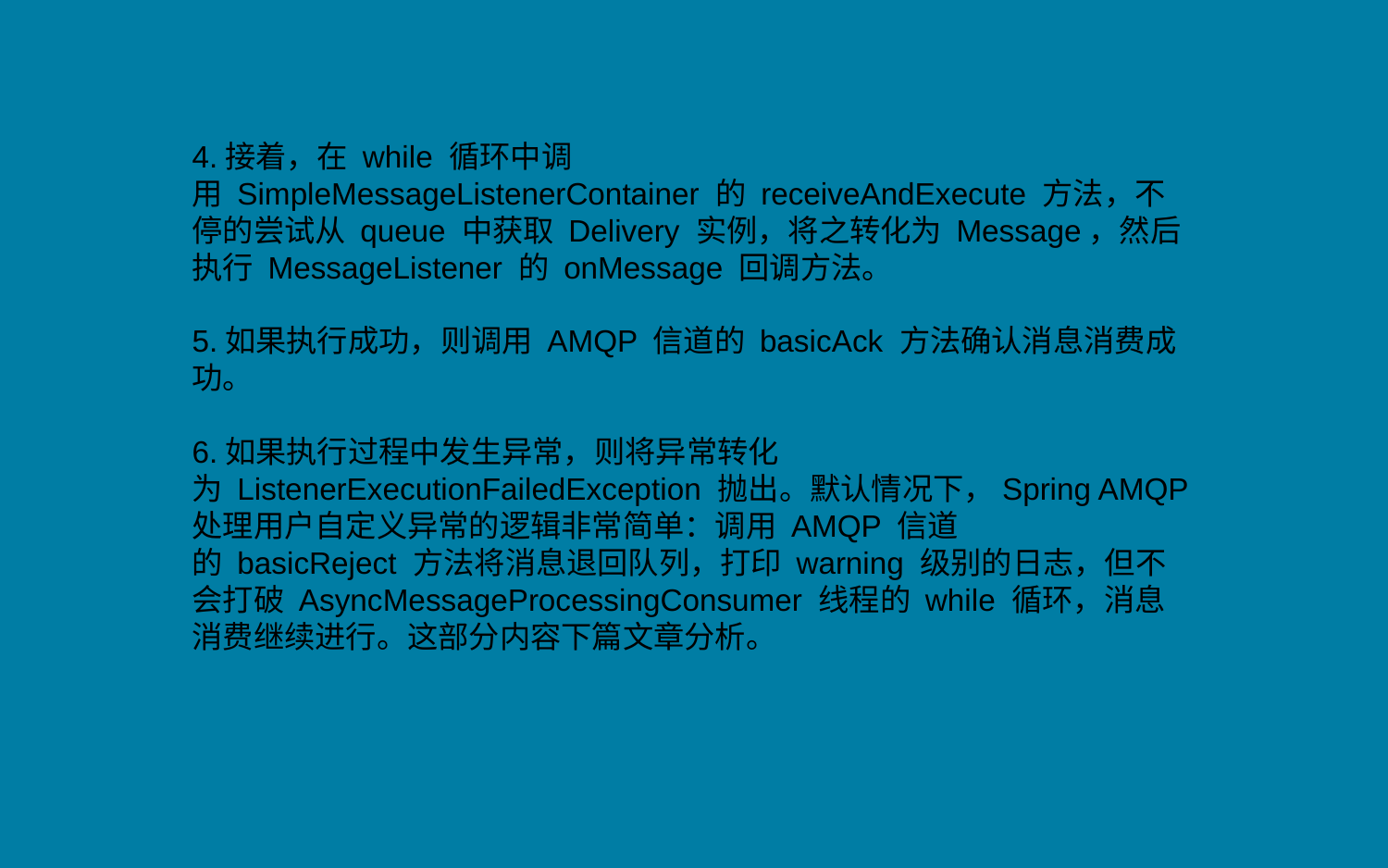

4.接着，在 while 循环中调用 SimpleMessageListenerContainer 的 receiveAndExecute 方法，不停的尝试从 queue 中获取 Delivery 实例，将之转化为 Message，然后执行 MessageListener 的 onMessage 回调方法。

5.如果执行成功，则调用 AMQP 信道的 basicAck 方法确认消息消费成功。

6.如果执行过程中发生异常，则将异常转化为 ListenerExecutionFailedException 抛出。默认情况下，Spring AMQP 处理用户自定义异常的逻辑非常简单：调用 AMQP 信道的 basicReject 方法将消息退回队列，打印 warning 级别的日志，但不会打破 AsyncMessageProcessingConsumer 线程的 while 循环，消息消费继续进行。这部分内容下篇文章分析。